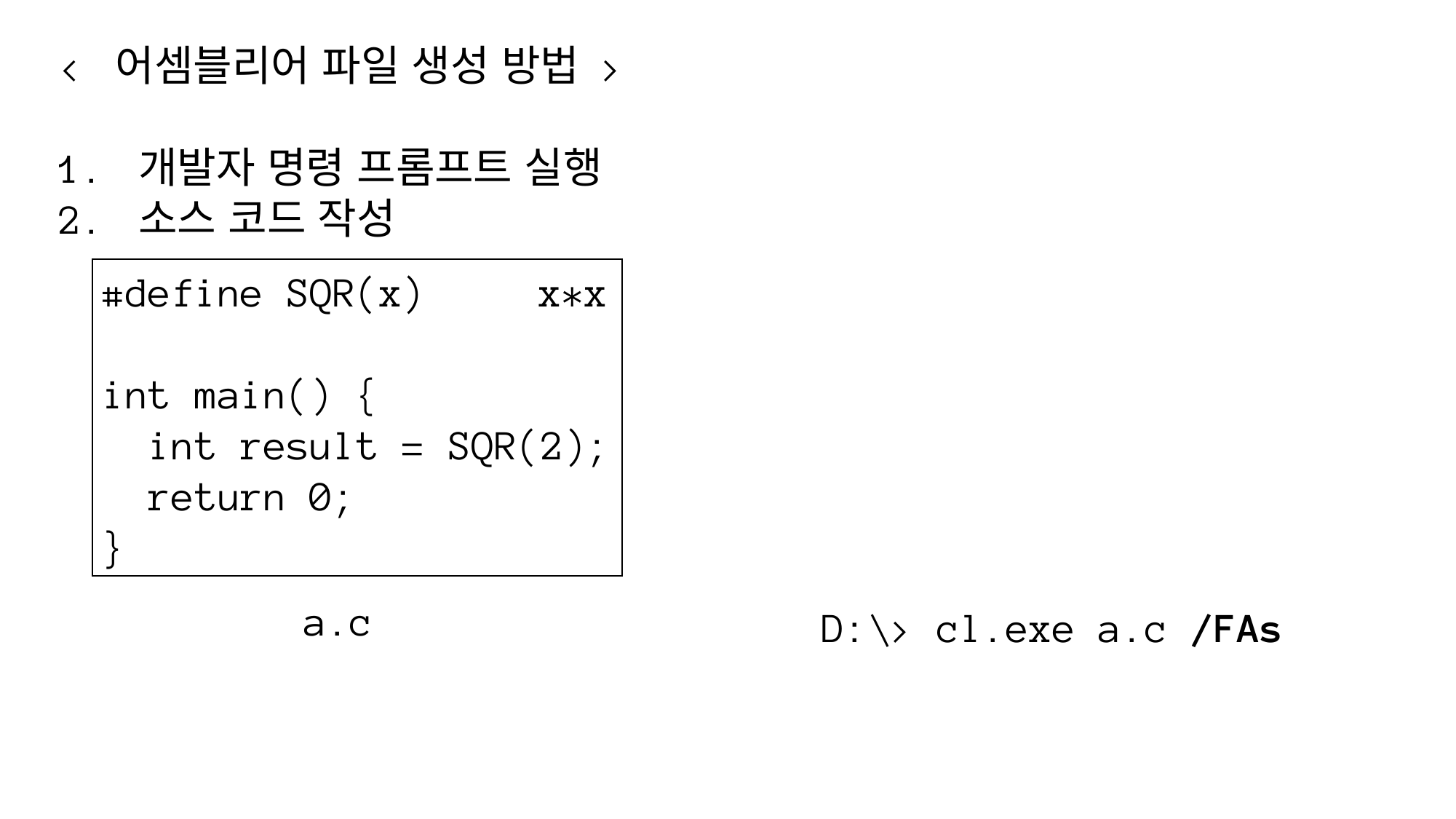

< 어셈블리어 파일 생성 방법 >

1. 개발자 명령 프롬프트 실행
2. 소스 코드 작성
#define SQR(x)		x*x

int main() {
  int result = SQR(2);
  return 0;
}
a.c
D:\> cl.exe a.c /FAs